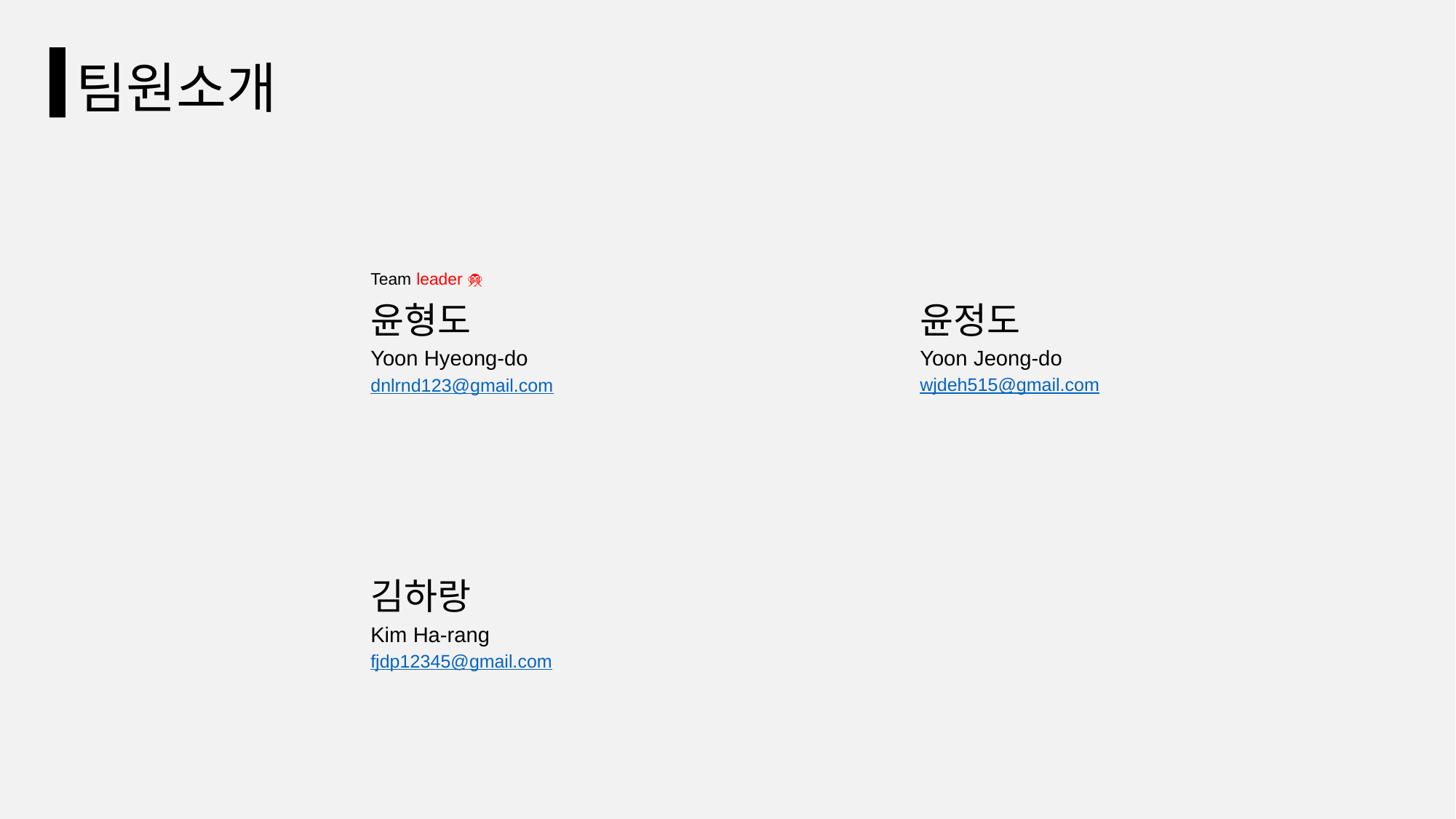

팀원소개

Team leader 🙊
윤형도
Yoon Hyeong-do
dnlrnd123@gmail.com
윤정도
Yoon Jeong-do
wjdeh515@gmail.com

김하랑
Kim Ha-rang
fjdp12345@gmail.com